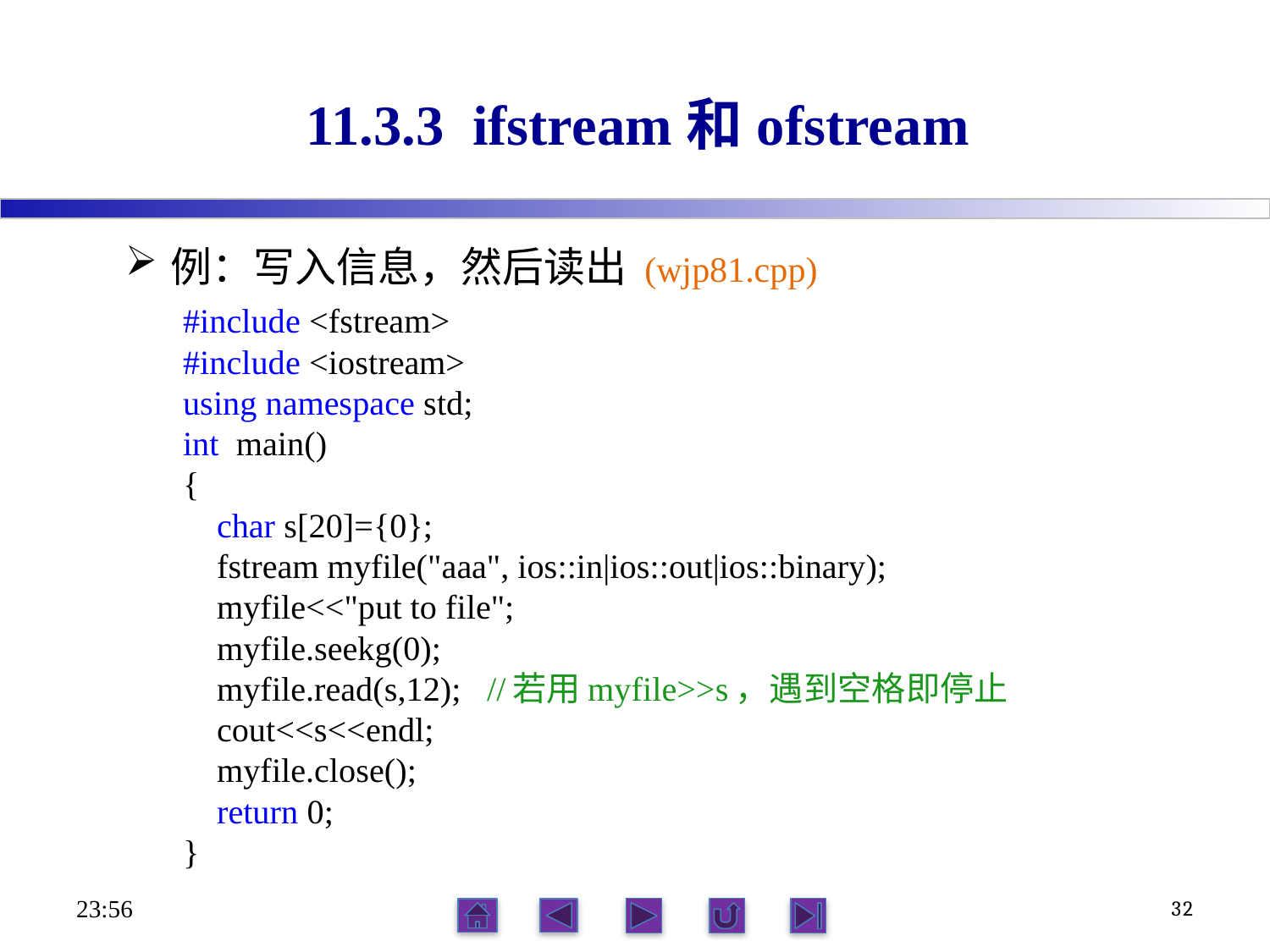

# 11.3.3  ifstream和ofstream
例：写入信息，然后读出 (wjp81.cpp)
#include <fstream>
#include <iostream>
using namespace std;
int  main()
{
    char s[20]={0};
    fstream myfile("aaa", ios::in|ios::out|ios::binary);
    myfile<<"put to file";
    myfile.seekg(0);
    myfile.read(s,12);   //若用myfile>>s，遇到空格即停止
    cout<<s<<endl;
    myfile.close();
    return 0;
}
23:56
32